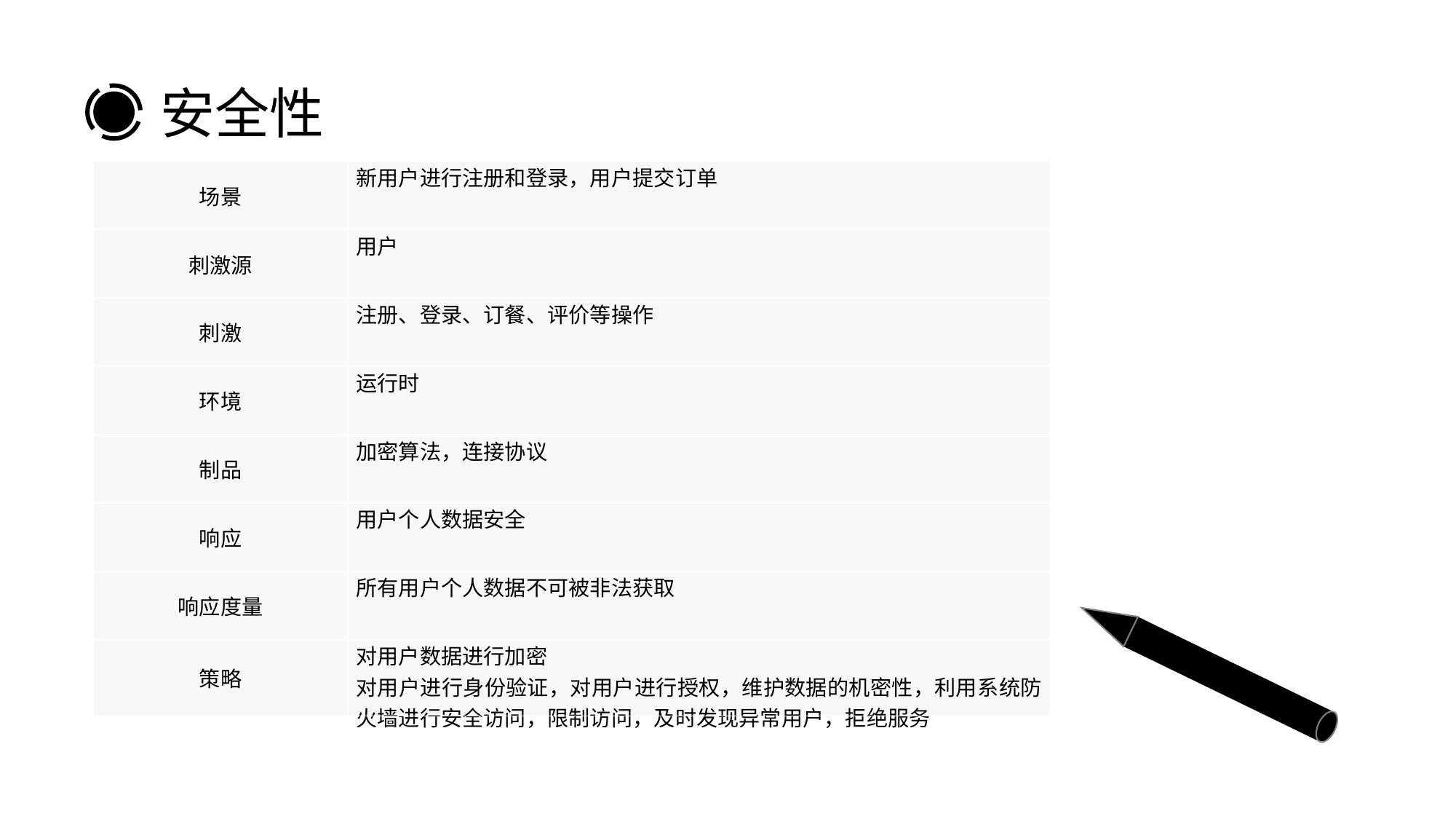

安全性

| 场景 | 新用户进行注册和登录，用户提交订单 |
| --- | --- |
| 刺激源 | 用户 |
| 刺激 | 注册、登录、订餐、评价等操作 |
| 环境 | 运行时 |
| 制品 | 加密算法，连接协议 |
| 响应 | 用户个人数据安全 |
| 响应度量 | 所有用户个人数据不可被非法获取 |
| 策略 | 对用户数据进行加密 对用户进行身份验证，对用户进行授权，维护数据的机密性，利用系统防火墙进行安全访问，限制访问，及时发现异常用户，拒绝服务 |